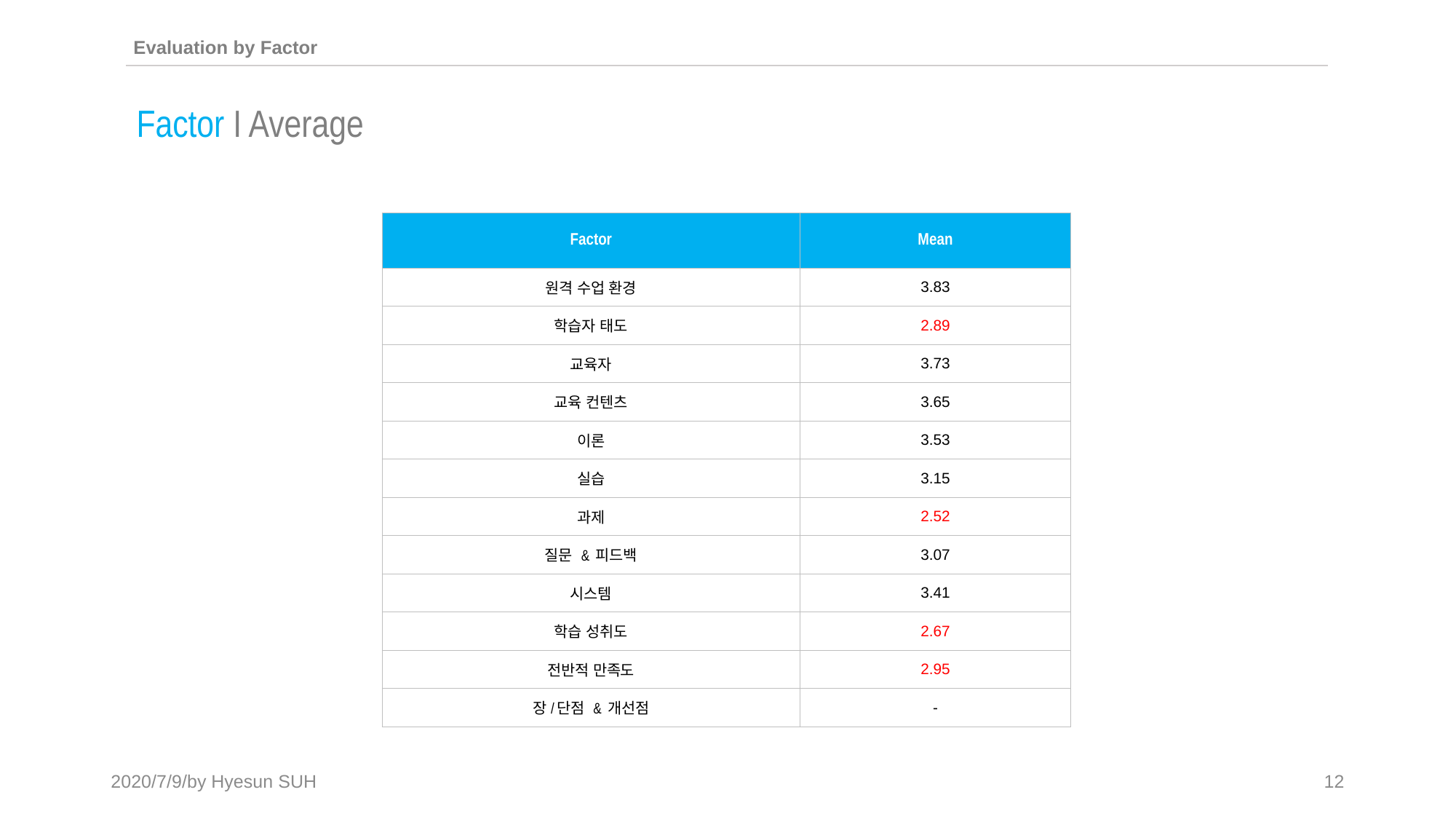

Evaluation by Factor
Factor I Average
| Factor | Mean |
| --- | --- |
| 원격 수업 환경 | 3.83 |
| 학습자 태도 | 2.89 |
| 교육자 | 3.73 |
| 교육 컨텐츠 | 3.65 |
| 이론 | 3.53 |
| 실습 | 3.15 |
| 과제 | 2.52 |
| 질문 & 피드백 | 3.07 |
| 시스템 | 3.41 |
| 학습 성취도 | 2.67 |
| 전반적 만족도 | 2.95 |
| 장/단점 & 개선점 | - |
2020/7/9/by Hyesun SUH
12